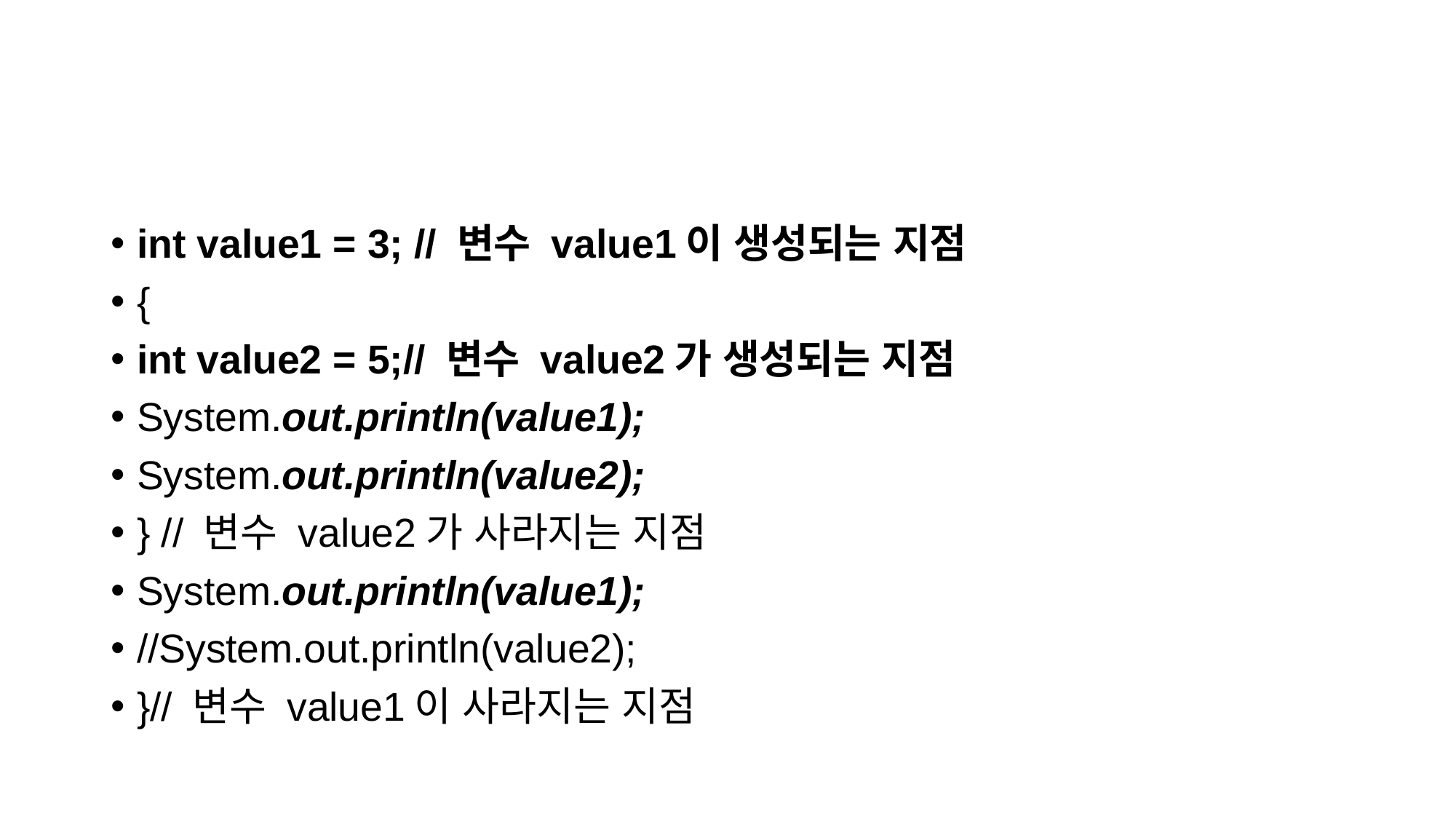

#
int value1 = 3; // 변수 value1이 생성되는 지점
{
int value2 = 5;// 변수 value2가 생성되는 지점
System.out.println(value1);
System.out.println(value2);
} // 변수 value2가 사라지는 지점
System.out.println(value1);
//System.out.println(value2);
}// 변수 value1이 사라지는 지점